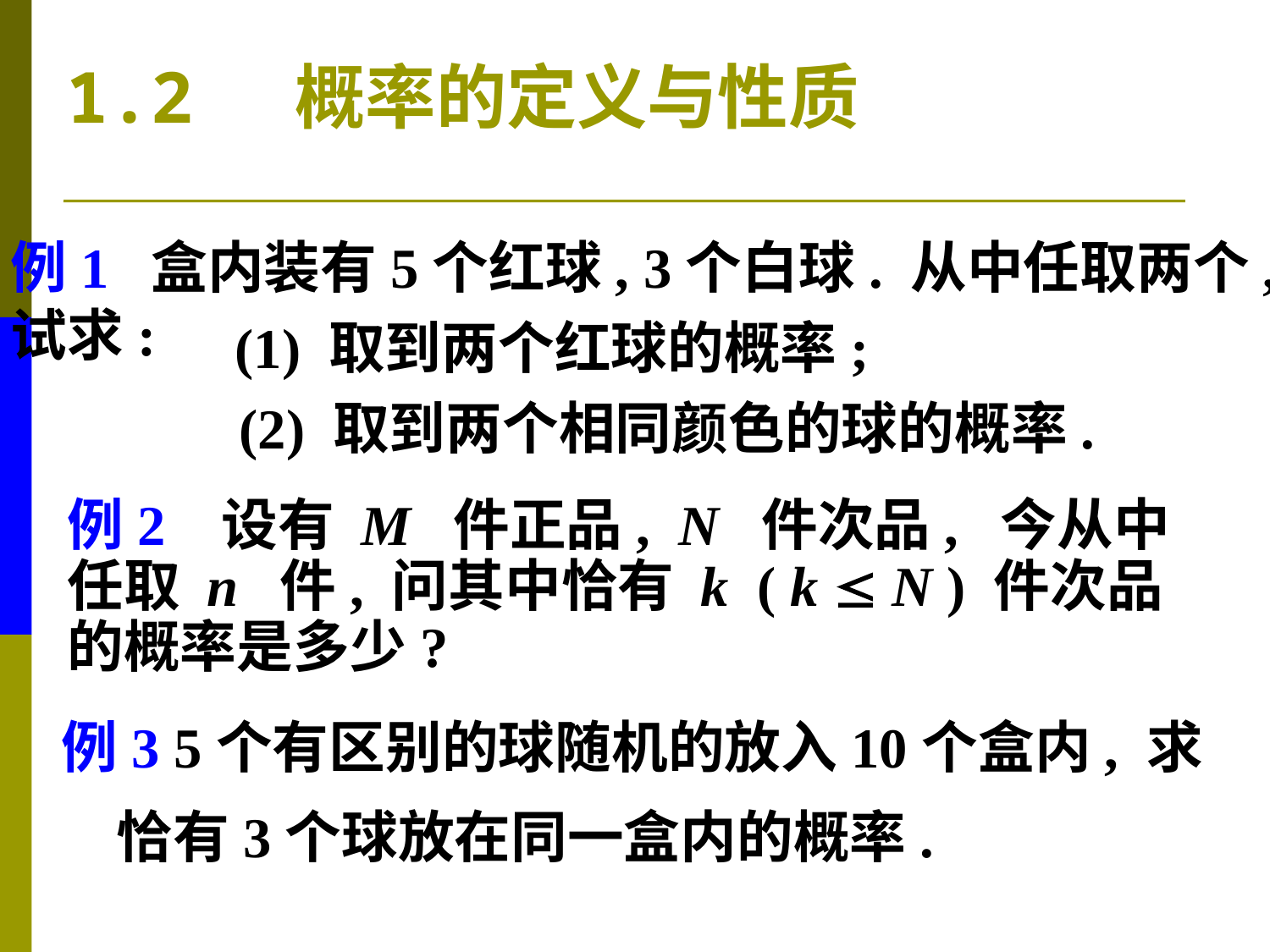

1.2  概率的定义与性质
例1  盒内装有5个红球, 3个白球. 从中任取两个,
试求:
(1) 取到两个红球的概率;
(2) 取到两个相同颜色的球的概率.
例2   设有 M  件正品,  N  件次品,  今从中任取 n  件, 问其中恰有 k  ( k ≤ N ) 件次品的概率是多少?
例3
5个有区别的球随机的放入10个盒内, 求
恰有3个球放在同一盒内的概率.